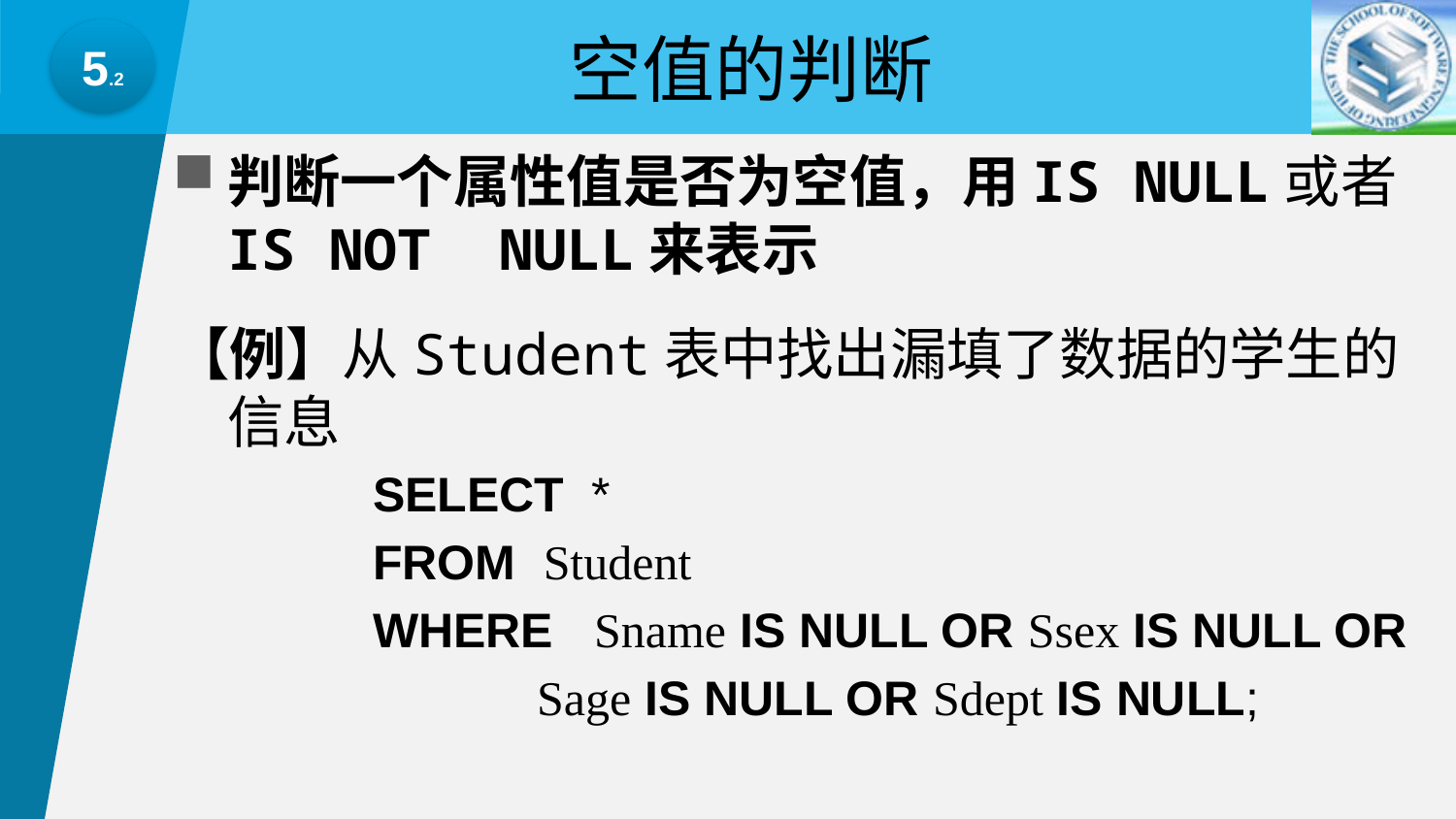

空值的判断
5.2
判断一个属性值是否为空值，用IS NULL或者IS NOT  NULL来表示
【例】从Student表中找出漏填了数据的学生的信息
		SELECT  *
		FROM  Student
		WHERE   Sname IS NULL OR Ssex IS NULL OR
                              Sage IS NULL OR Sdept IS NULL;